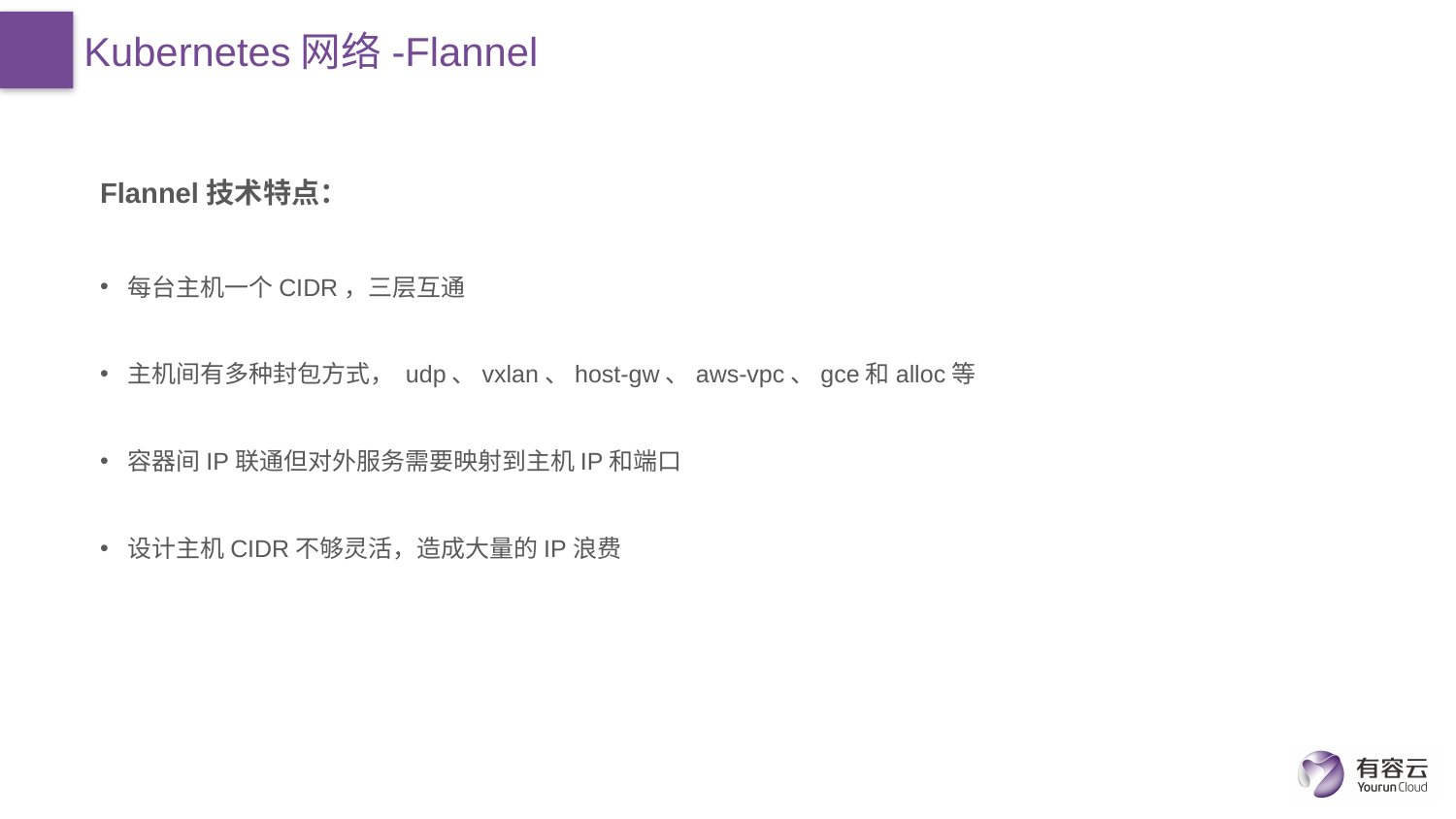

# Kubernetes网络-Flannel

Flannel技术特点：

每台主机一个CIDR，三层互通

主机间有多种封包方式， udp、vxlan、host-gw、aws-vpc、gce和alloc等

容器间IP联通但对外服务需要映射到主机IP和端口

设计主机CIDR不够灵活，造成大量的IP浪费